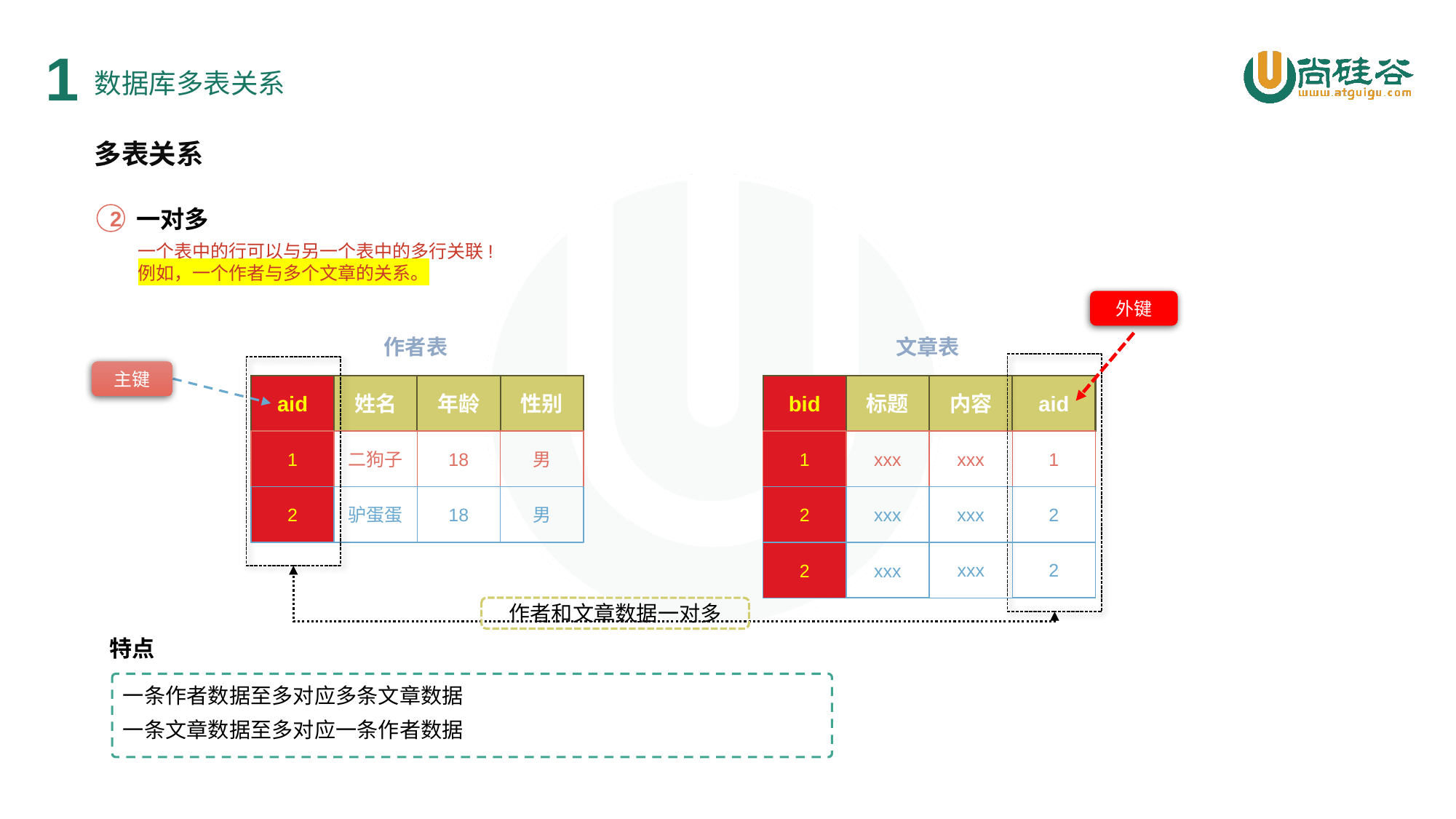

1
数据库多表关系
多表关系
一对多
2
一个表中的行可以与另一个表中的多行关联!
例如，一个作者与多个文章的关系。
外键
文章表
作者表

主键
bid
标题
内容
aid
aid
姓名
年龄
性别
1
xxx
xxx
1
1
二狗子
18
男
2
xxx
xxx
2
2
驴蛋蛋
18
男
xxx
2
xxx
2
作者和文章数据一对多
特点

一条作者数据至多对应多条文章数据

一条文章数据至多对应一条作者数据